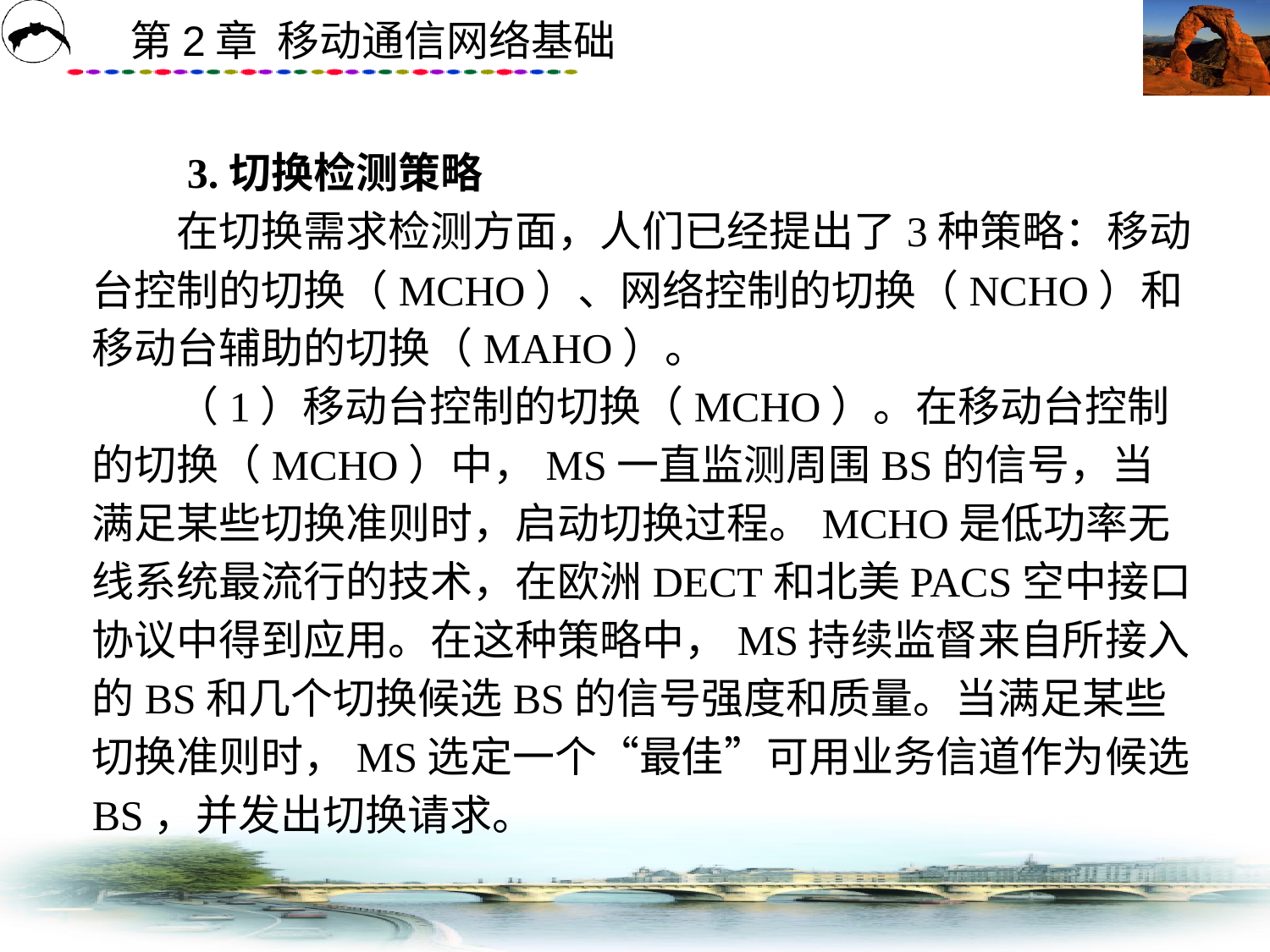

# 3.切换检测策略 　　在切换需求检测方面，人们已经提出了3种策略：移动台控制的切换（MCHO）、网络控制的切换（NCHO）和移动台辅助的切换（MAHO）。 　　（1）移动台控制的切换（MCHO）。在移动台控制的切换（MCHO）中，MS一直监测周围BS的信号，当满足某些切换准则时，启动切换过程。MCHO是低功率无线系统最流行的技术，在欧洲DECT和北美PACS空中接口协议中得到应用。在这种策略中，MS持续监督来自所接入的BS和几个切换候选BS的信号强度和质量。当满足某些切换准则时，MS选定一个“最佳”可用业务信道作为候选BS，并发出切换请求。